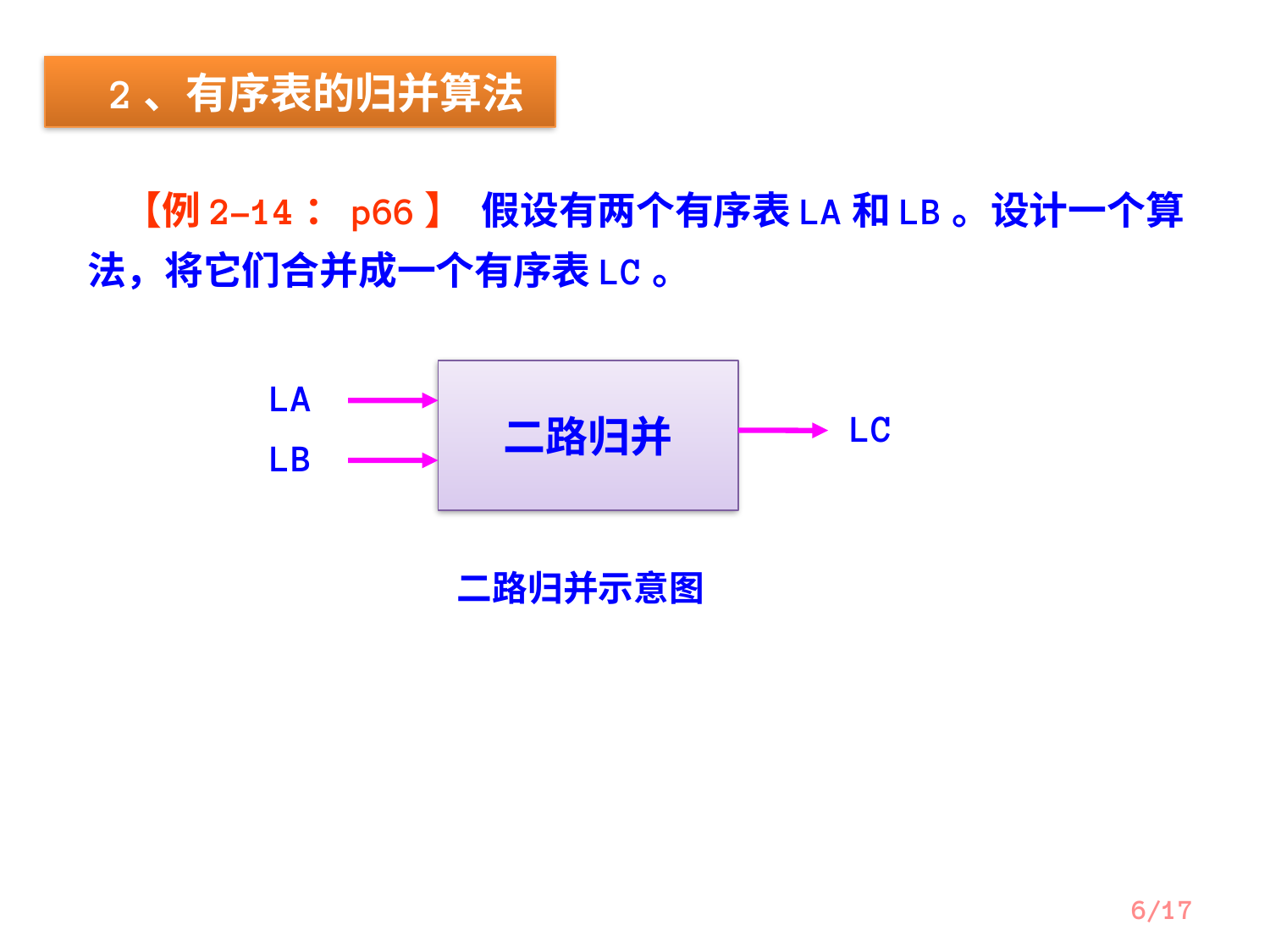

2、有序表的归并算法
   【例2-14：p66】  假设有两个有序表LA和LB。设计一个算法，将它们合并成一个有序表LC。
二路归并
LA
LC

LB

二路归并示意图
6/17